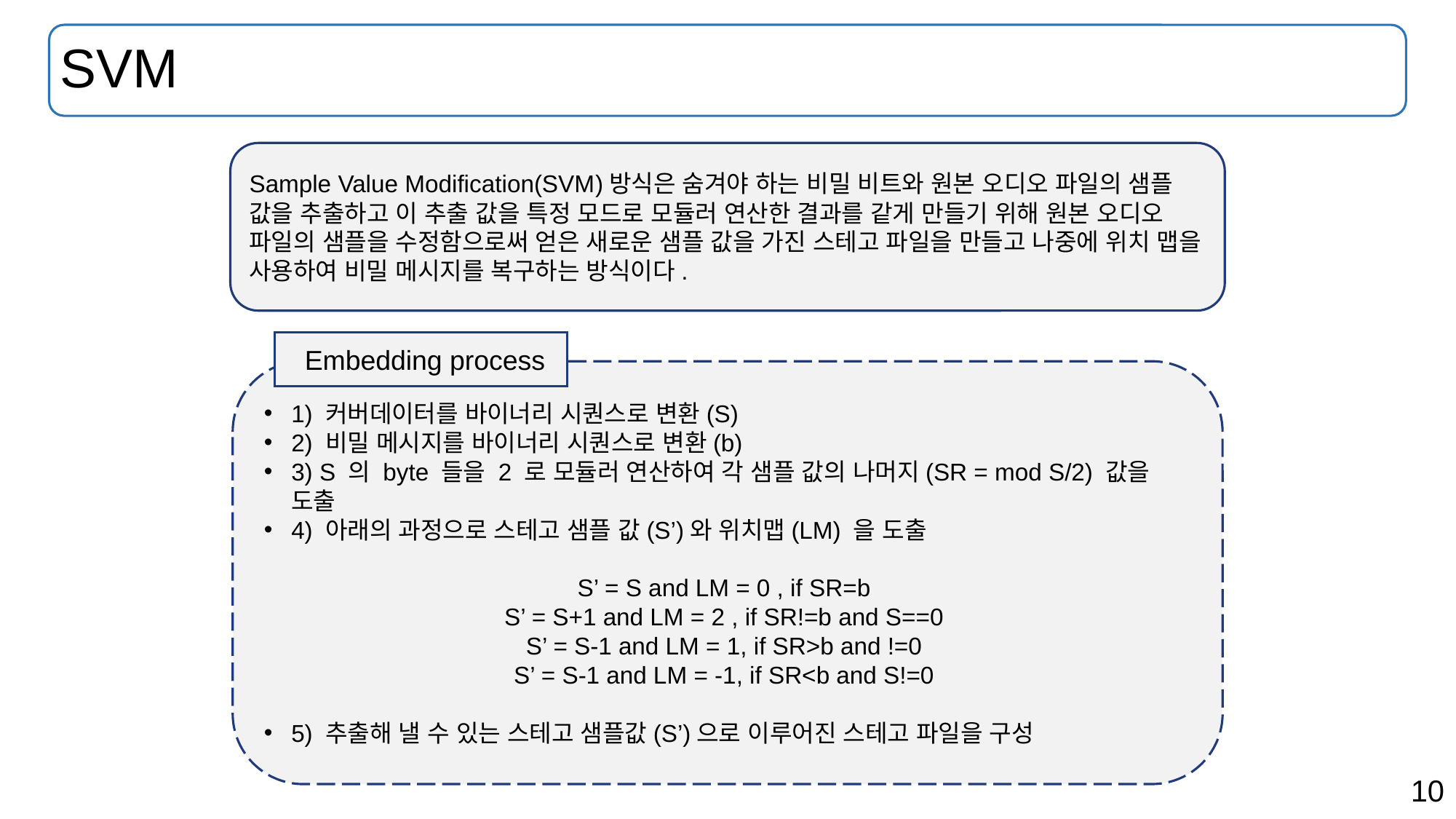

# SVM
Sample Value Modification(SVM)방식은 숨겨야 하는 비밀 비트와 원본 오디오 파일의 샘플 값을 추출하고 이 추출 값을 특정 모드로 모듈러 연산한 결과를 같게 만들기 위해 원본 오디오 파일의 샘플을 수정함으로써 얻은 새로운 샘플 값을 가진 스테고 파일을 만들고 나중에 위치 맵을 사용하여 비밀 메시지를 복구하는 방식이다.
1) 커버데이터를 바이너리 시퀀스로 변환(S)
2) 비밀 메시지를 바이너리 시퀀스로 변환(b)
3) S 의 byte 들을 2 로 모듈러 연산하여 각 샘플 값의 나머지(SR = mod S/2) 값을 도출
4) 아래의 과정으로 스테고 샘플 값(S’)와 위치맵(LM) 을 도출

S’ = S and LM = 0 , if SR=b
S’ = S+1 and LM = 2 , if SR!=b and S==0
S’ = S-1 and LM = 1, if SR>b and !=0
S’ = S-1 and LM = -1, if SR<b and S!=0

5) 추출해 낼 수 있는 스테고 샘플값(S’)으로 이루어진 스테고 파일을 구성
 Embedding process